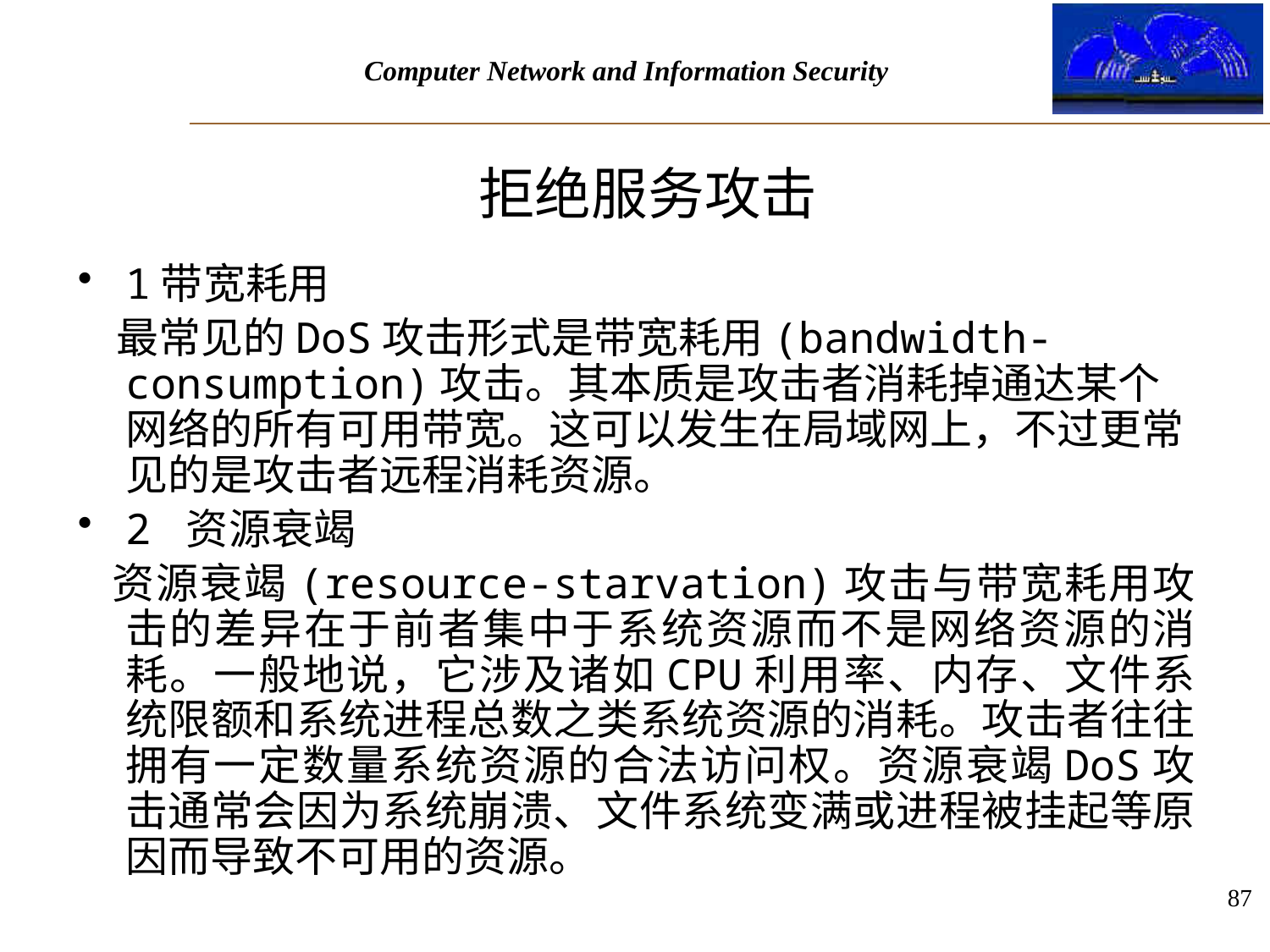

# 拒绝服务攻击
1带宽耗用
   最常见的DoS攻击形式是带宽耗用(bandwidth-consumption)攻击。其本质是攻击者消耗掉通达某个网络的所有可用带宽。这可以发生在局域网上，不过更常见的是攻击者远程消耗资源。
2 资源衰竭
  资源衰竭(resource-starvation)攻击与带宽耗用攻击的差异在于前者集中于系统资源而不是网络资源的消耗。一般地说，它涉及诸如CPU利用率、内存、文件系统限额和系统进程总数之类系统资源的消耗。攻击者往往拥有一定数量系统资源的合法访问权。资源衰竭DoS攻击通常会因为系统崩溃、文件系统变满或进程被挂起等原因而导致不可用的资源。

87